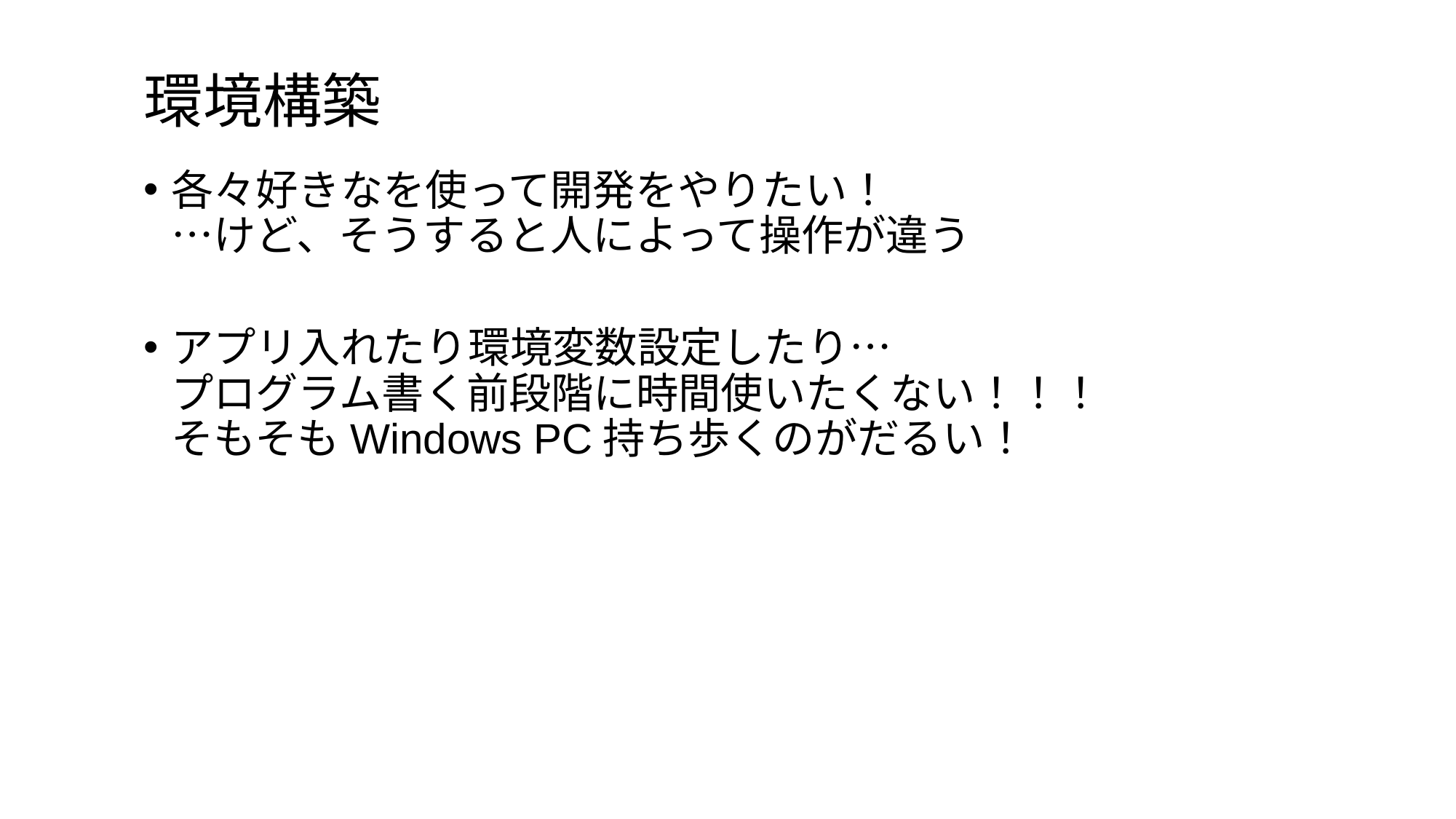

# 環境構築
各々好きなを使って開発をやりたい！
…けど、そうすると人によって操作が違う
アプリ入れたり環境変数設定したり…
プログラム書く前段階に時間使いたくない！！！
そもそもWindows PC持ち歩くのがだるい！